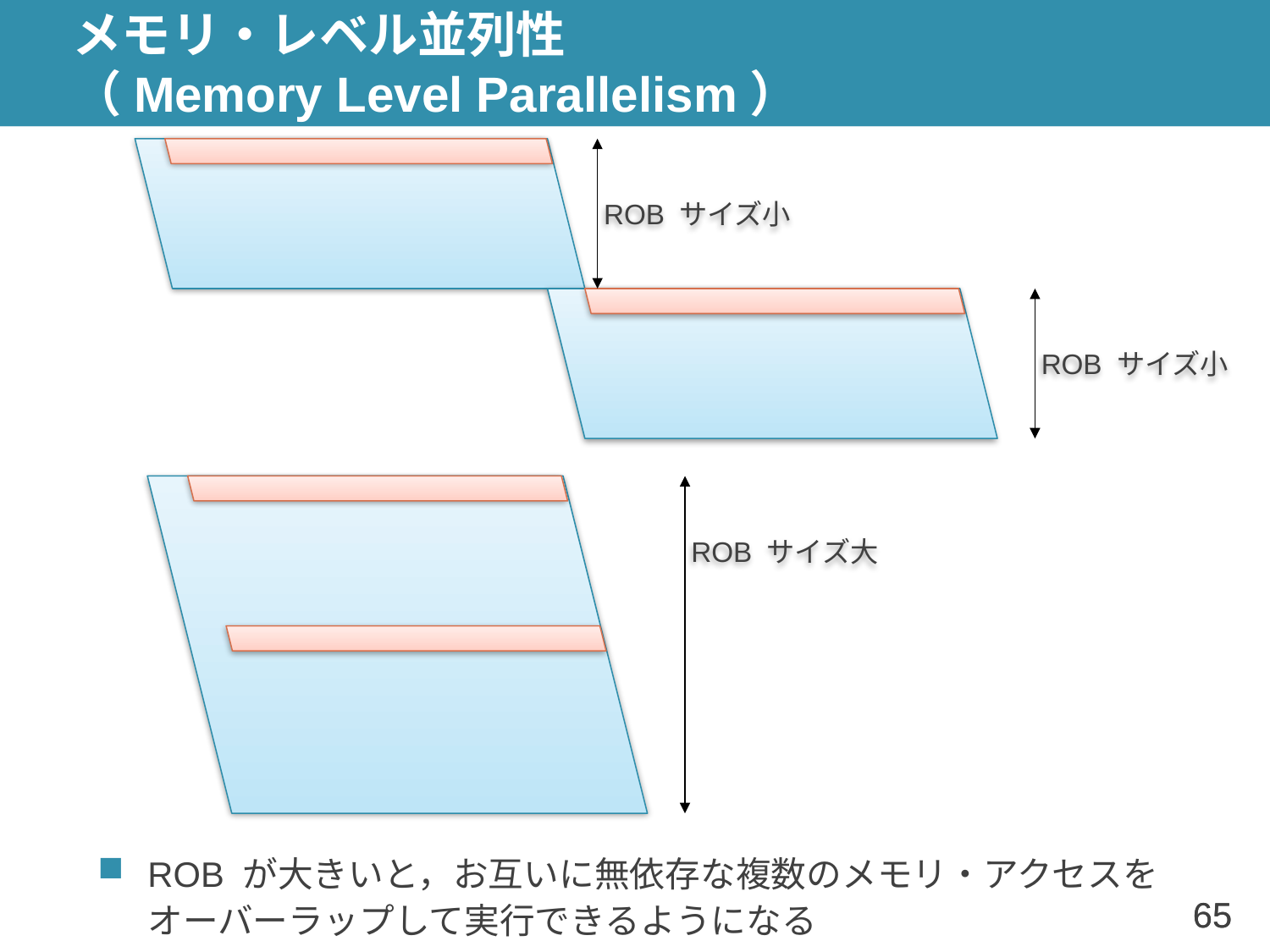

# メモリ・レベル並列性 （Memory Level Parallelism）

ROB サイズ小

ROB サイズ小

ROB サイズ大

ROB が大きいと，お互いに無依存な複数のメモリ・アクセスをオーバーラップして実行できるようになる